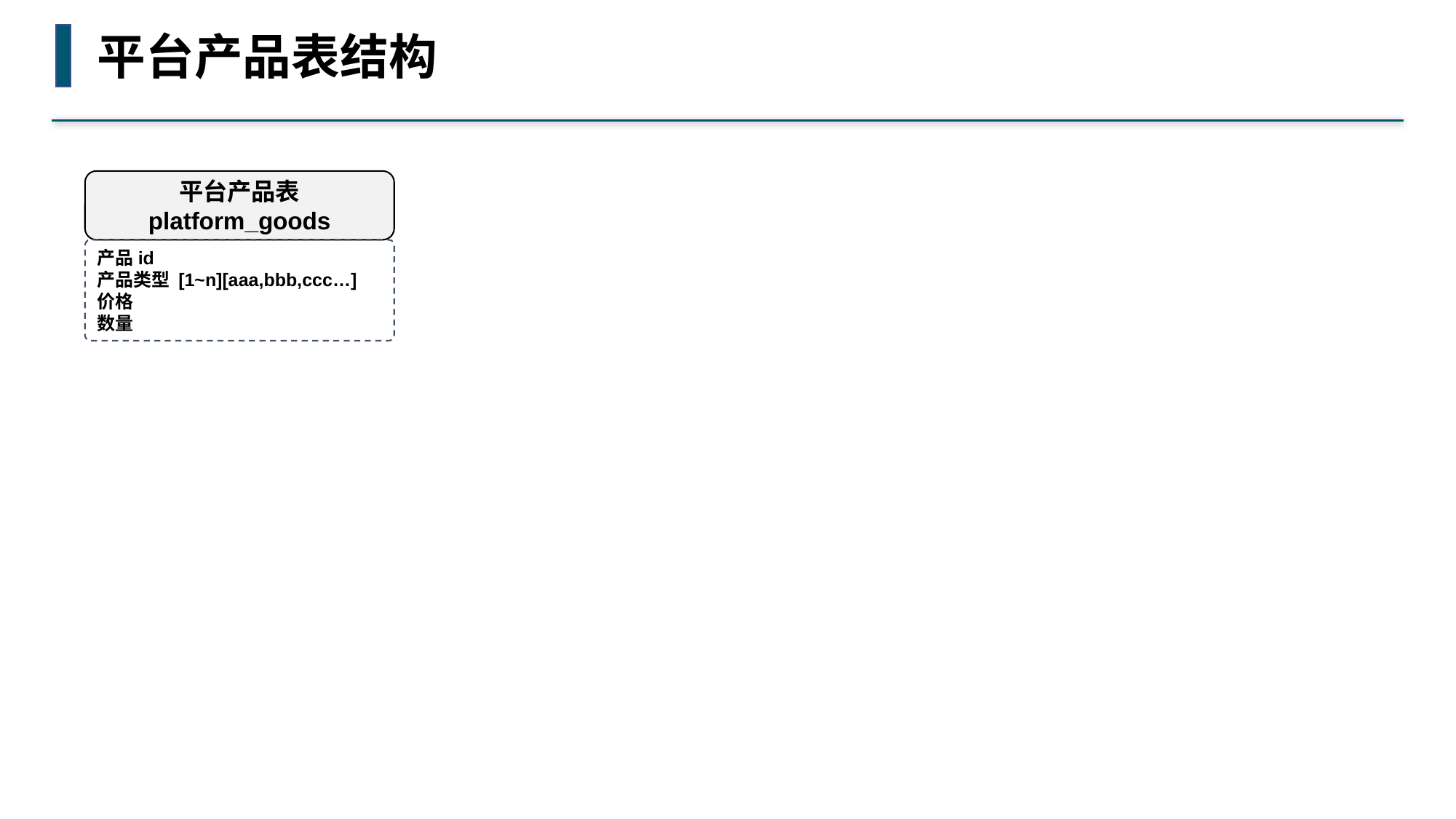

平台产品表结构

平台产品表
platform_goods
产品id
产品类型 [1~n][aaa,bbb,ccc…]
价格
数量